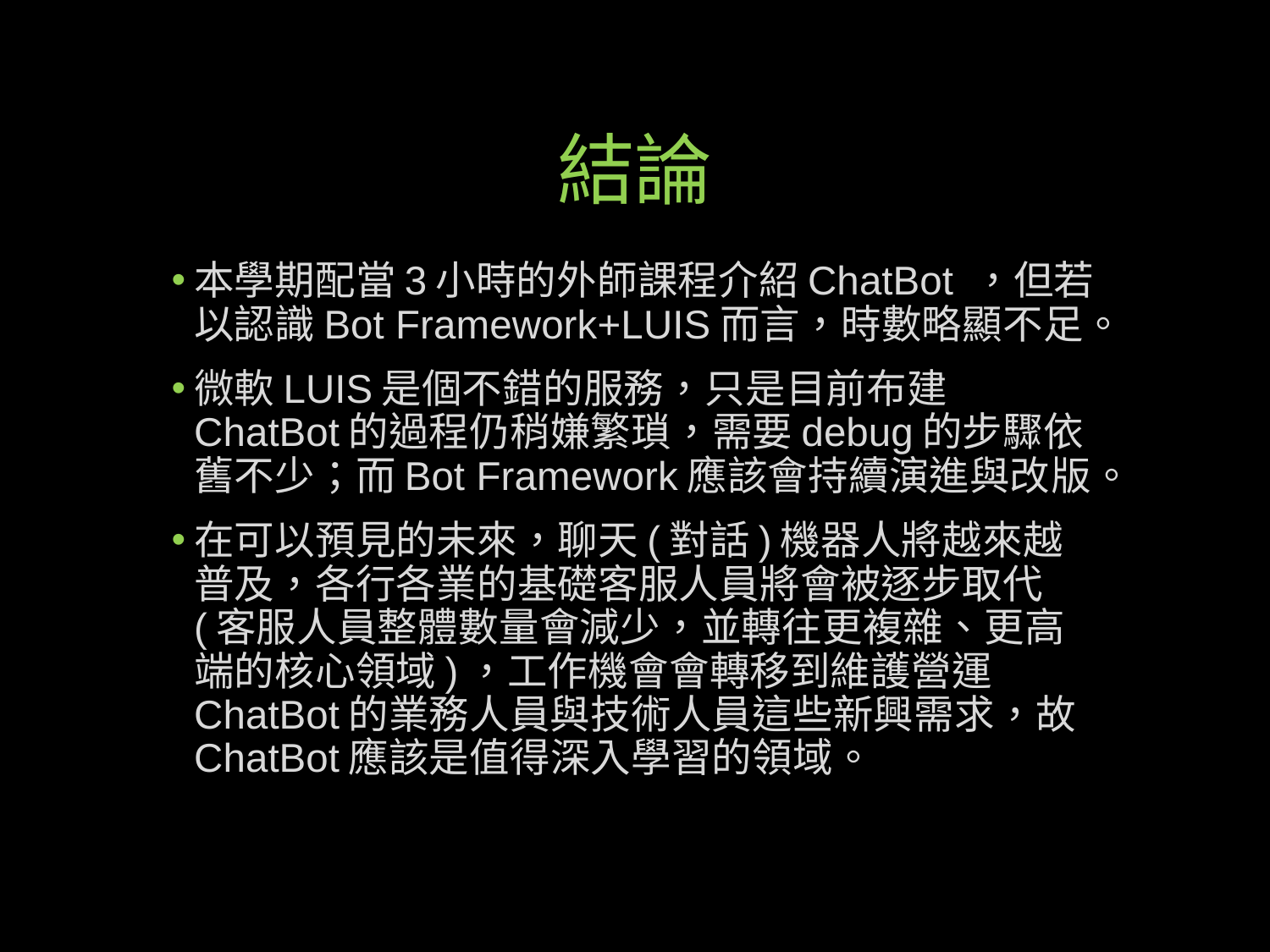

# 結論
本學期配當3小時的外師課程介紹ChatBot ，但若以認識Bot Framework+LUIS而言，時數略顯不足。
微軟LUIS是個不錯的服務，只是目前布建ChatBot的過程仍稍嫌繁瑣，需要debug的步驟依舊不少；而Bot Framework應該會持續演進與改版。
在可以預見的未來，聊天(對話)機器人將越來越普及，各行各業的基礎客服人員將會被逐步取代(客服人員整體數量會減少，並轉往更複雜、更高端的核心領域)，工作機會會轉移到維護營運ChatBot的業務人員與技術人員這些新興需求，故ChatBot應該是值得深入學習的領域。